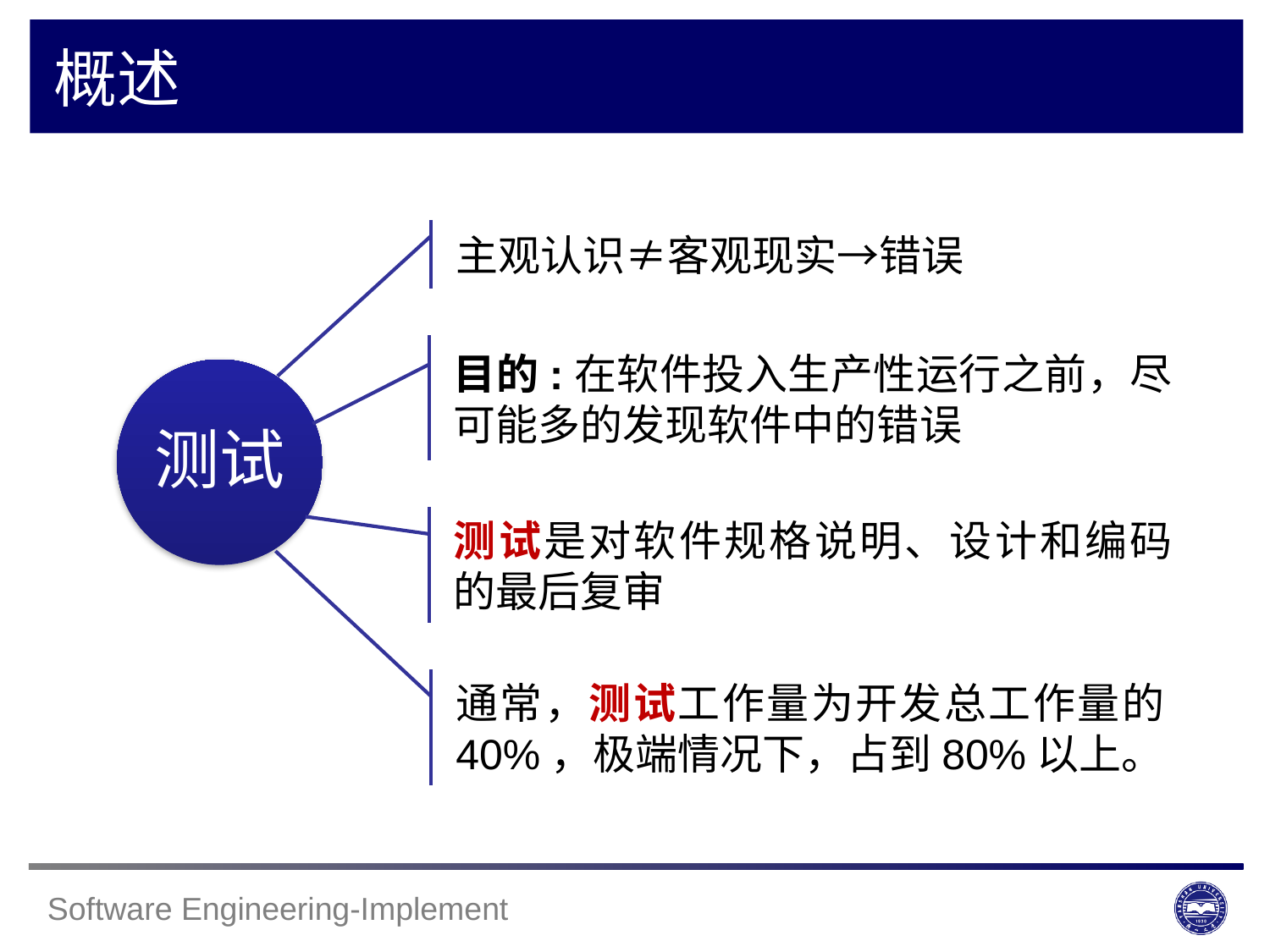

概述
主观认识≠客观现实→错误
目的:在软件投入生产性运行之前，尽可能多的发现软件中的错误

测试
测试是对软件规格说明、设计和编码的最后复审
通常，测试工作量为开发总工作量的40%，极端情况下，占到80%以上。